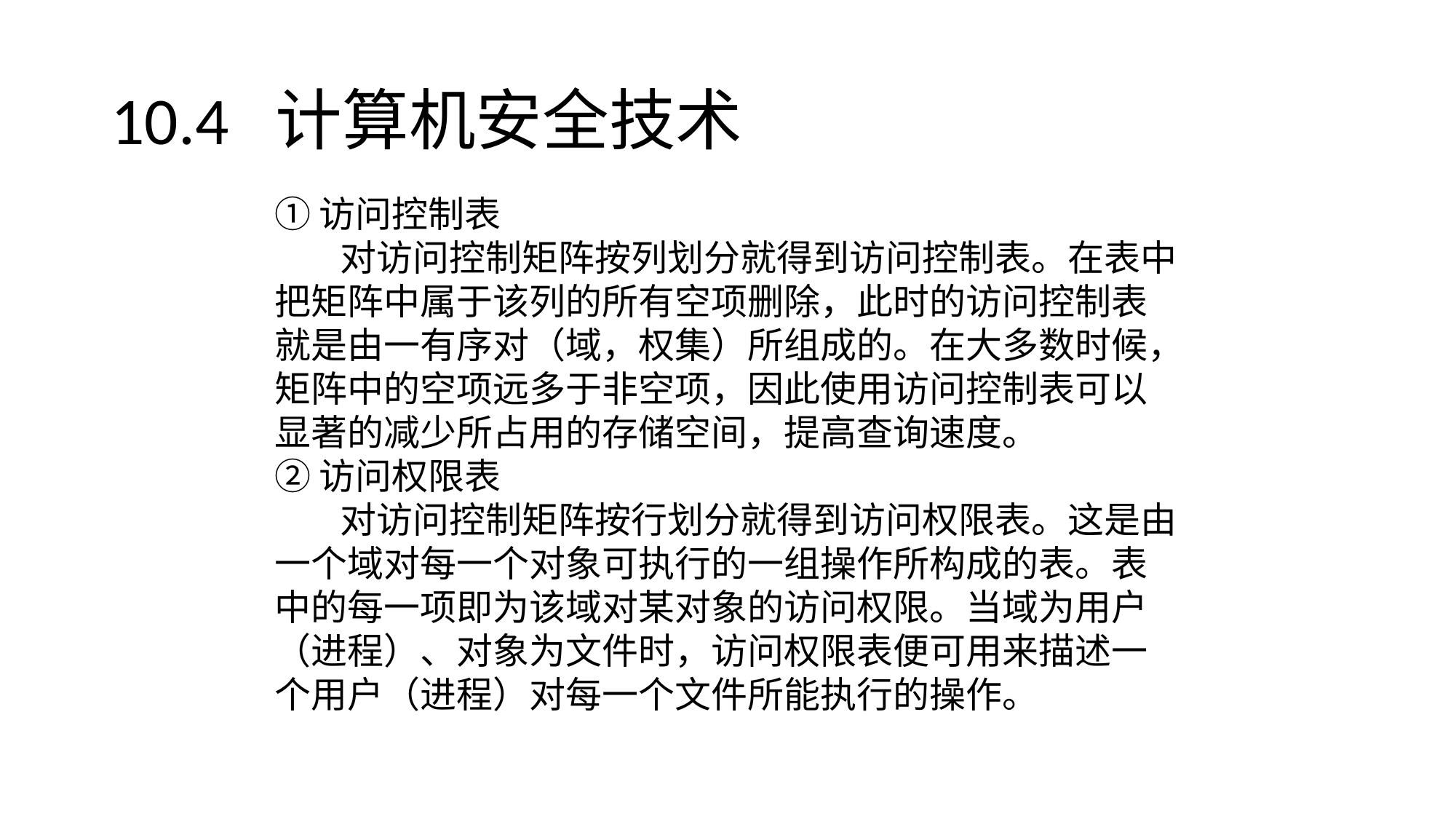

10.4  计算机安全技术
①访问控制表
       对访问控制矩阵按列划分就得到访问控制表。在表中把矩阵中属于该列的所有空项删除，此时的访问控制表就是由一有序对（域，权集）所组成的。在大多数时候，矩阵中的空项远多于非空项，因此使用访问控制表可以显著的减少所占用的存储空间，提高查询速度。
②访问权限表
       对访问控制矩阵按行划分就得到访问权限表。这是由一个域对每一个对象可执行的一组操作所构成的表。表中的每一项即为该域对某对象的访问权限。当域为用户（进程）、对象为文件时，访问权限表便可用来描述一个用户（进程）对每一个文件所能执行的操作。
10